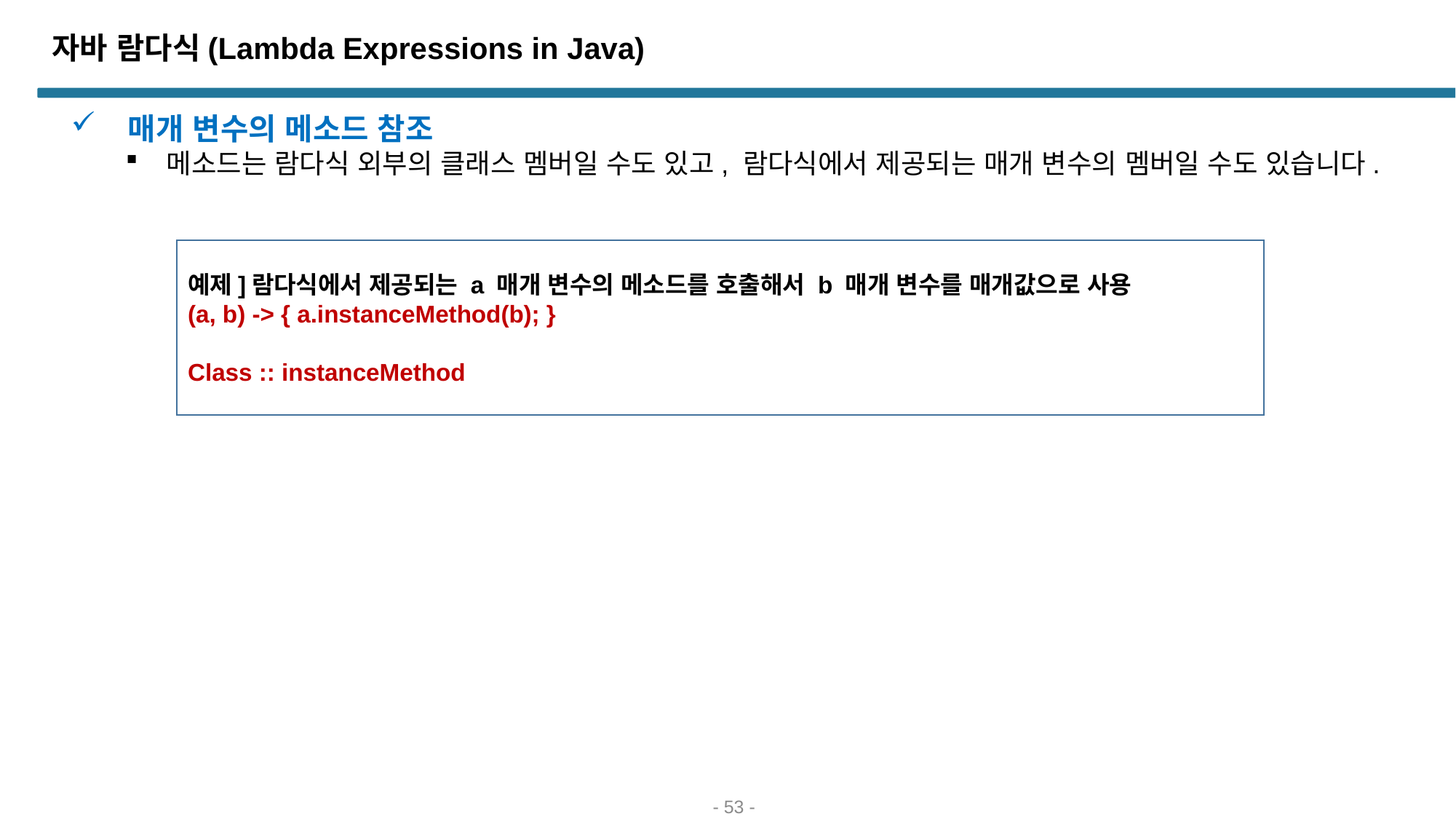

# 자바 람다식(Lambda Expressions in Java)
 매개 변수의 메소드 참조
메소드는 람다식 외부의 클래스 멤버일 수도 있고, 람다식에서 제공되는 매개 변수의 멤버일 수도 있습니다.
예제]람다식에서 제공되는 a 매개 변수의 메소드를 호출해서 b 매개 변수를 매개값으로 사용
(a, b) -> { a.instanceMethod(b); }

Class :: instanceMethod
- 53 -